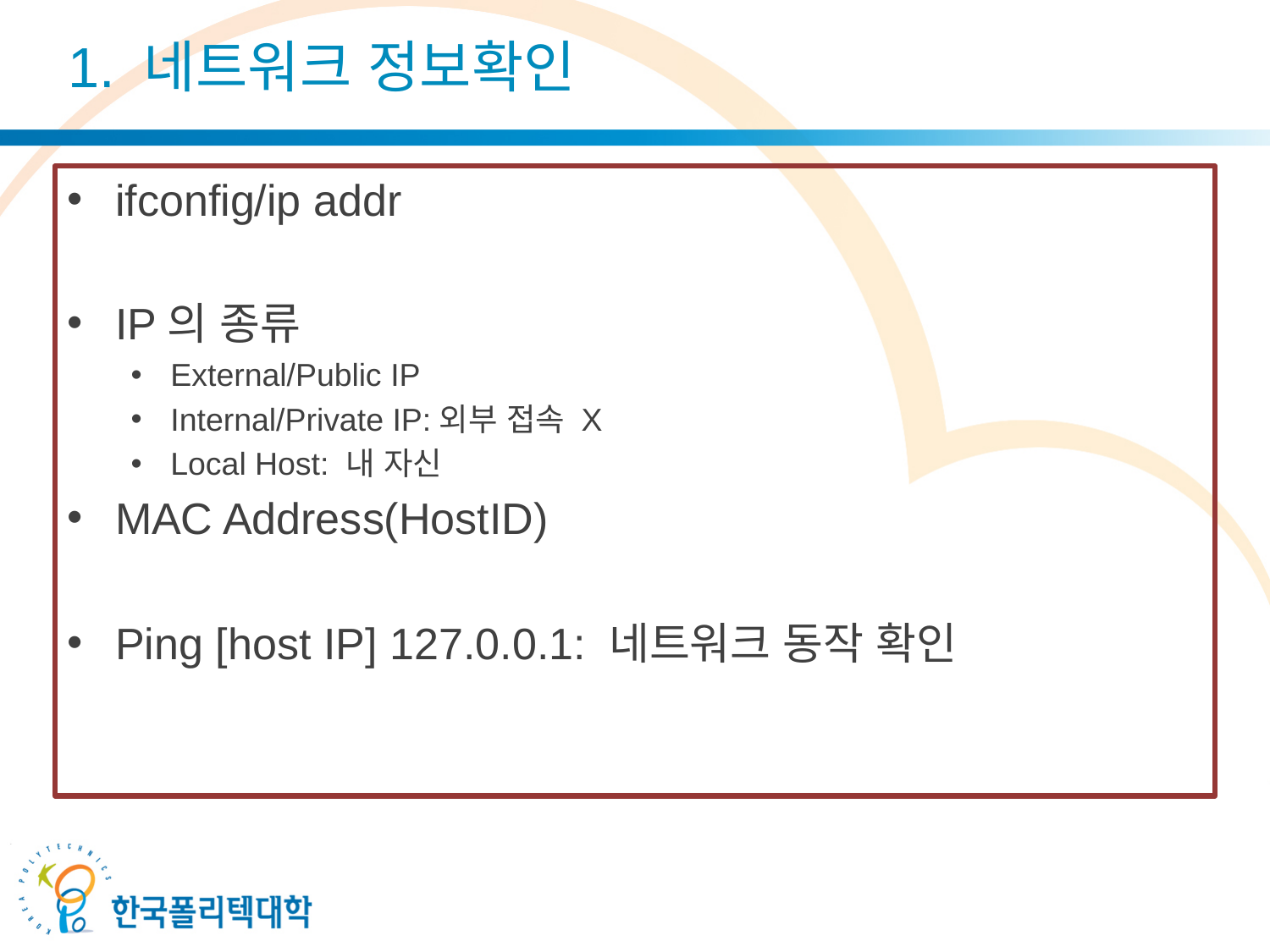

# 1. 네트워크 정보확인
ifconfig/ip addr

IP의 종류
External/Public IP
Internal/Private IP:외부 접속 X
Local Host: 내 자신
MAC Address(HostID)

Ping [host IP] 127.0.0.1: 네트워크 동작 확인